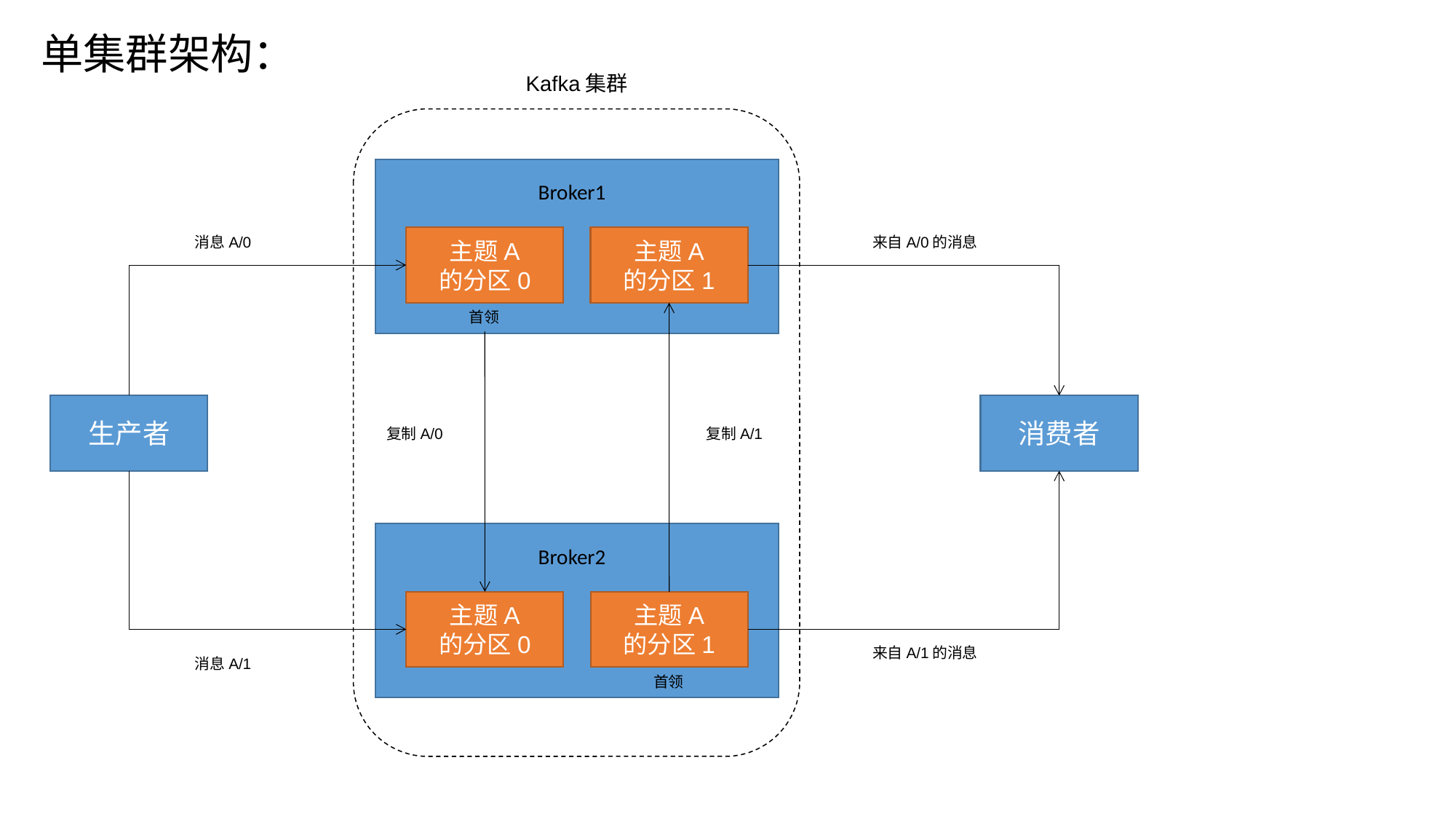

单集群架构：
Kafka集群

Broker1
消息A/0
主题A
的分区0
主题A
的分区1
来自A/0的消息
首领
生产者
消费者
复制A/0
复制A/1

Broker2
主题A
的分区0
主题A
的分区1
来自A/1的消息
消息A/1
首领